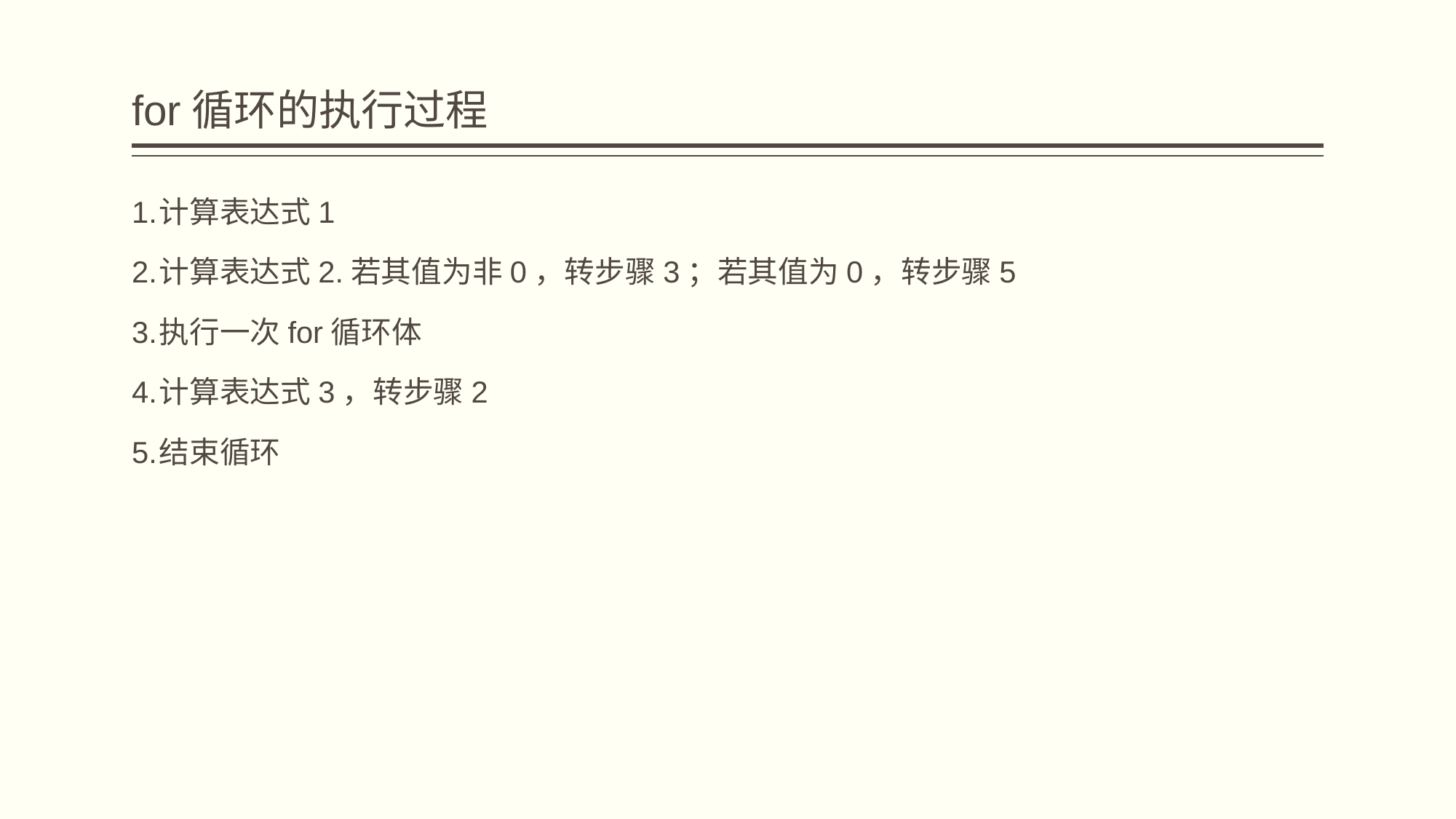

# for循环的执行过程
计算表达式1
计算表达式2.若其值为非0，转步骤3；若其值为0，转步骤5
执行一次for循环体
计算表达式3，转步骤2
结束循环